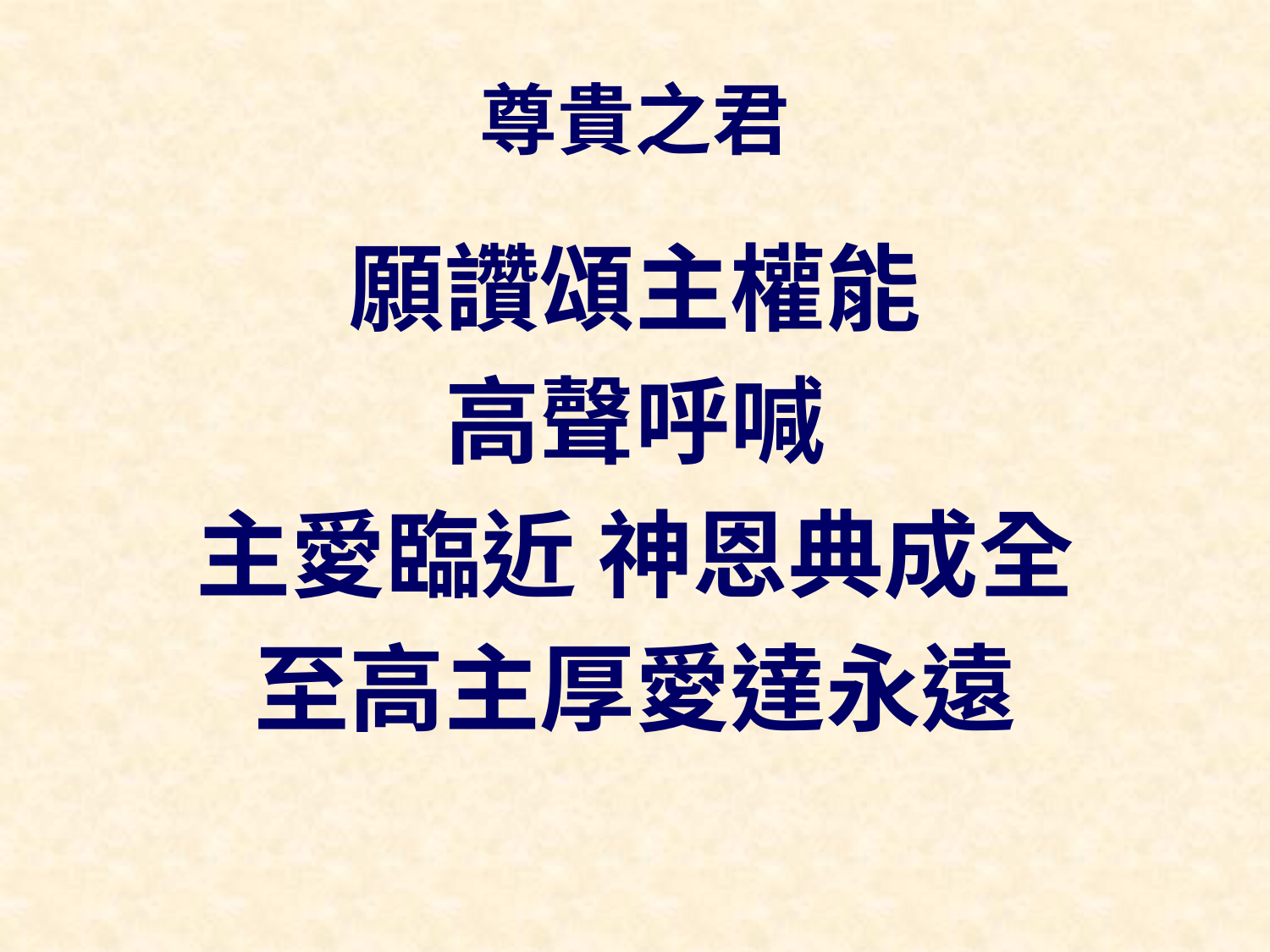

# 尊貴之君
願讚頌主權能
高聲呼喊
主愛臨近 神恩典成全
至高主厚愛達永遠